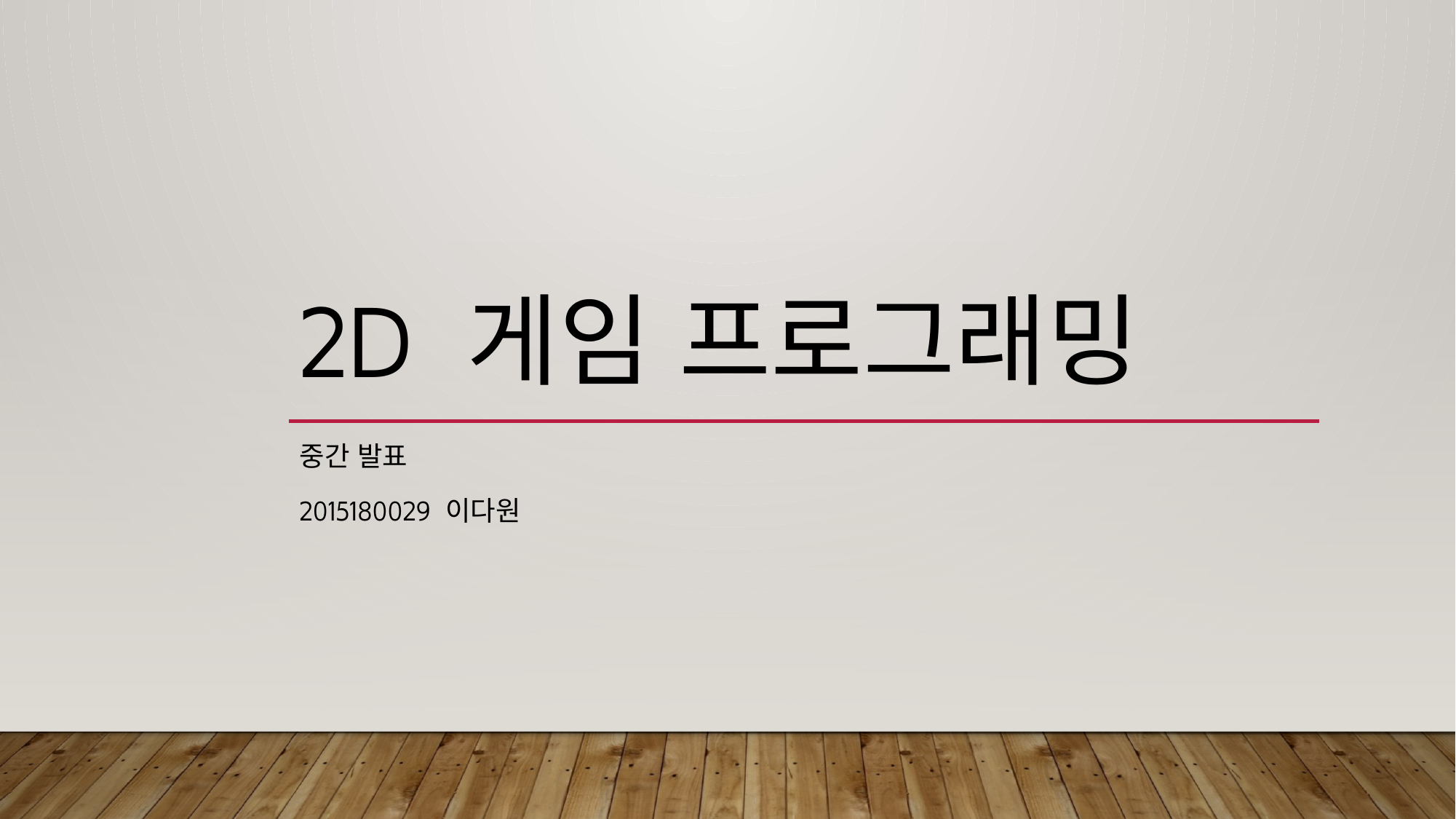

# 2D 게임 프로그래밍
중간 발표
2015180029 이다원